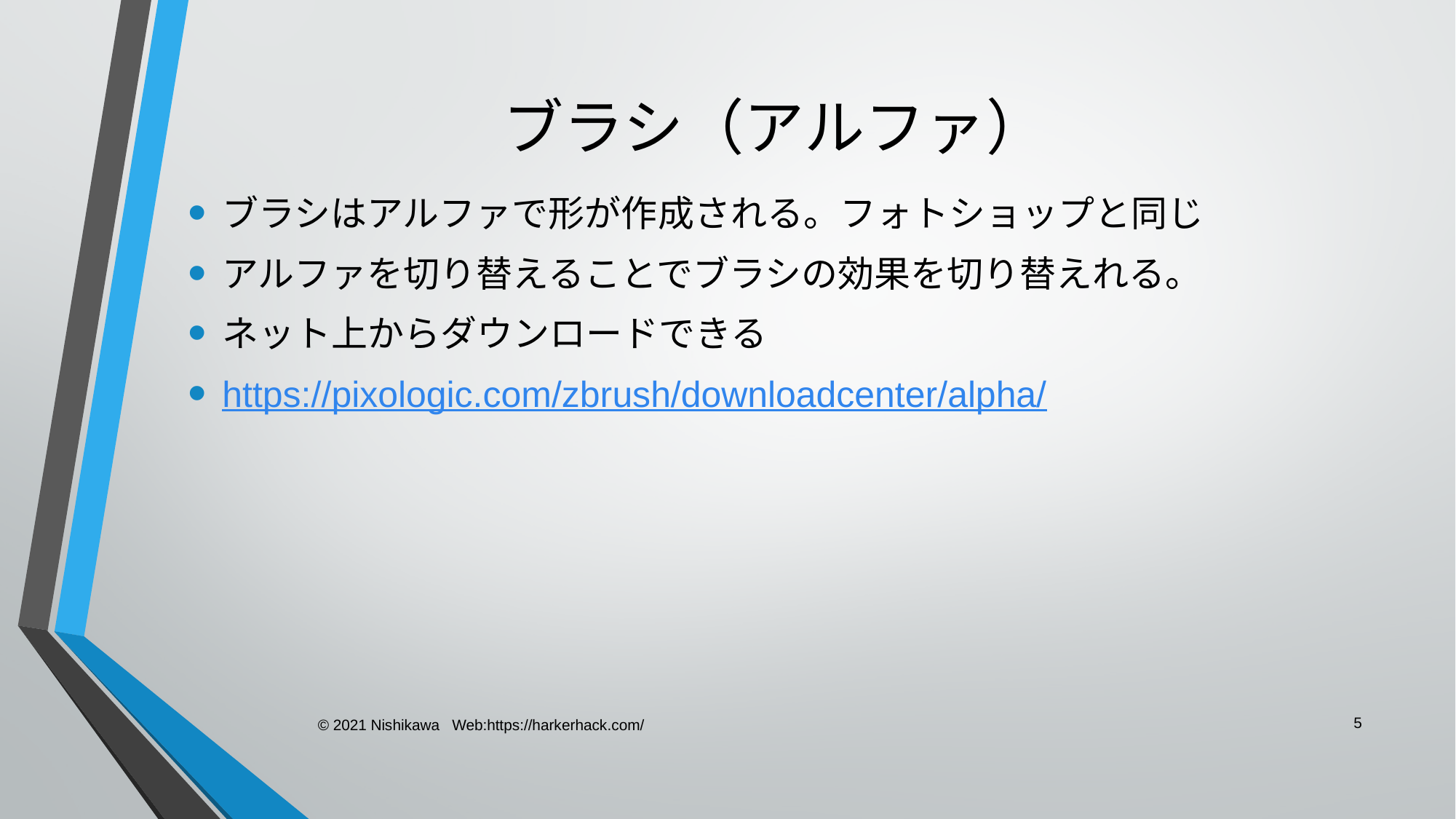

# ブラシ（アルファ）
ブラシはアルファで形が作成される。フォトショップと同じ
アルファを切り替えることでブラシの効果を切り替えれる。
ネット上からダウンロードできる
https://pixologic.com/zbrush/downloadcenter/alpha/

5
© 2021 Nishikawa   Web:https://harkerhack.com/